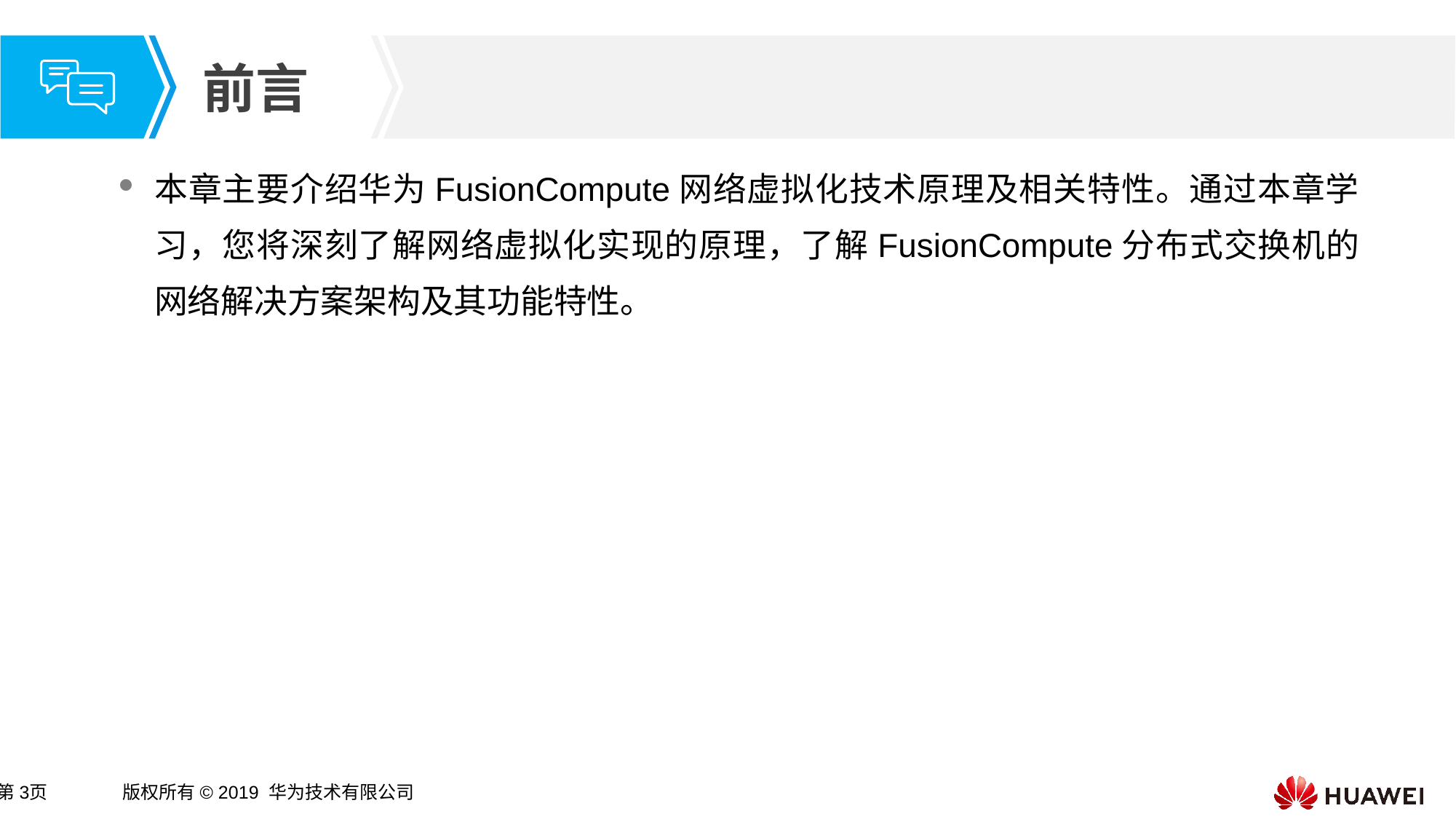

本章主要介绍华为FusionCompute网络虚拟化技术原理及相关特性。通过本章学习，您将深刻了解网络虚拟化实现的原理，了解FusionCompute分布式交换机的网络解决方案架构及其功能特性。